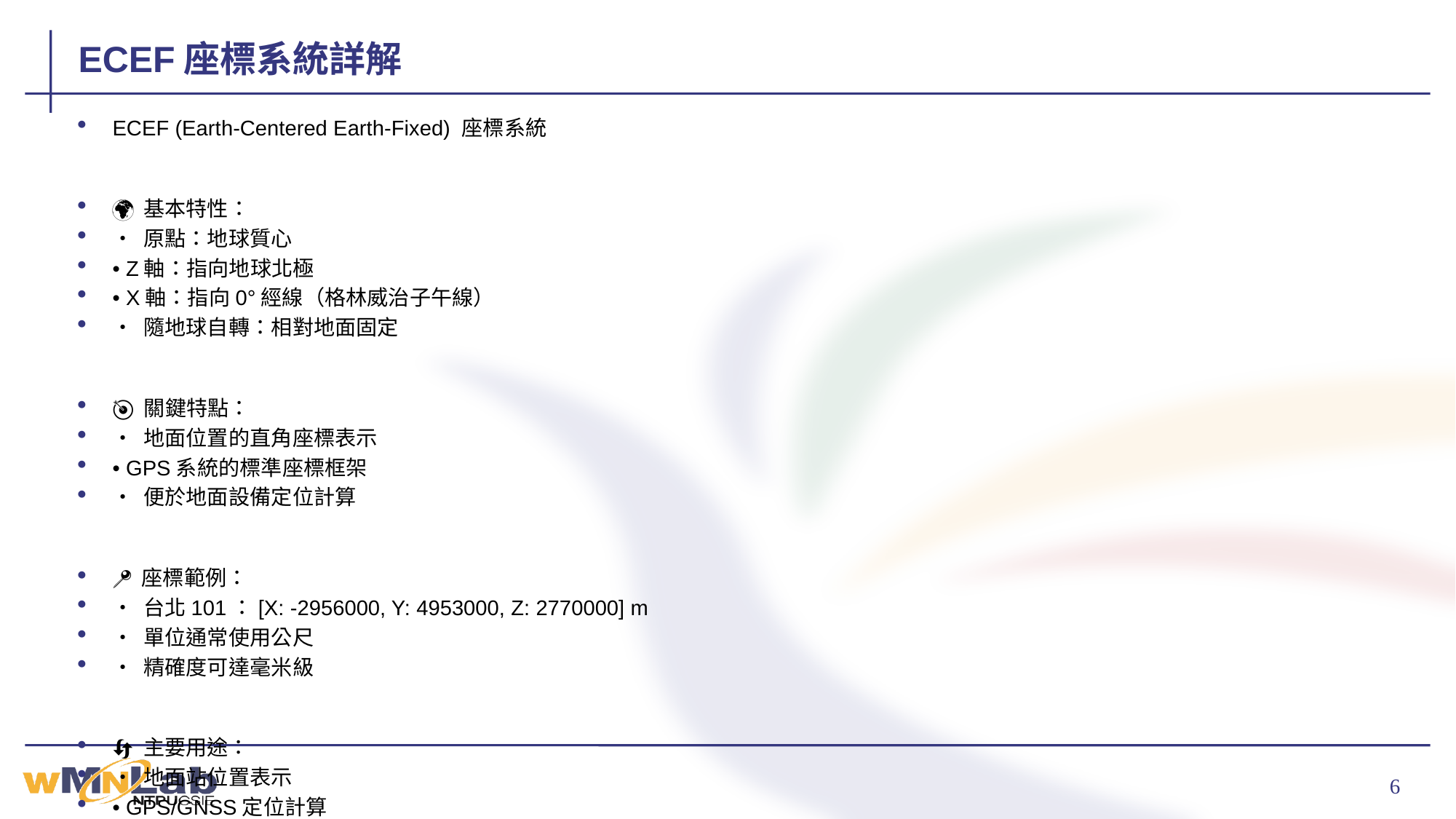

# ECEF座標系統詳解
ECEF (Earth-Centered Earth-Fixed) 座標系統

🌍 基本特性：
• 原點：地球質心
• Z軸：指向地球北極
• X軸：指向0°經線（格林威治子午線）
• 隨地球自轉：相對地面固定

🎯 關鍵特點：
• 地面位置的直角座標表示
• GPS系統的標準座標框架
• 便於地面設備定位計算

📍 座標範例：
• 台北101：[X: -2956000, Y: 4953000, Z: 2770000] m
• 單位通常使用公尺
• 精確度可達毫米級

🔄 主要用途：
• 地面站位置表示
• GPS/GNSS定位計算
• 大地測量和地圖投影
• 地面觀測設備指向計算